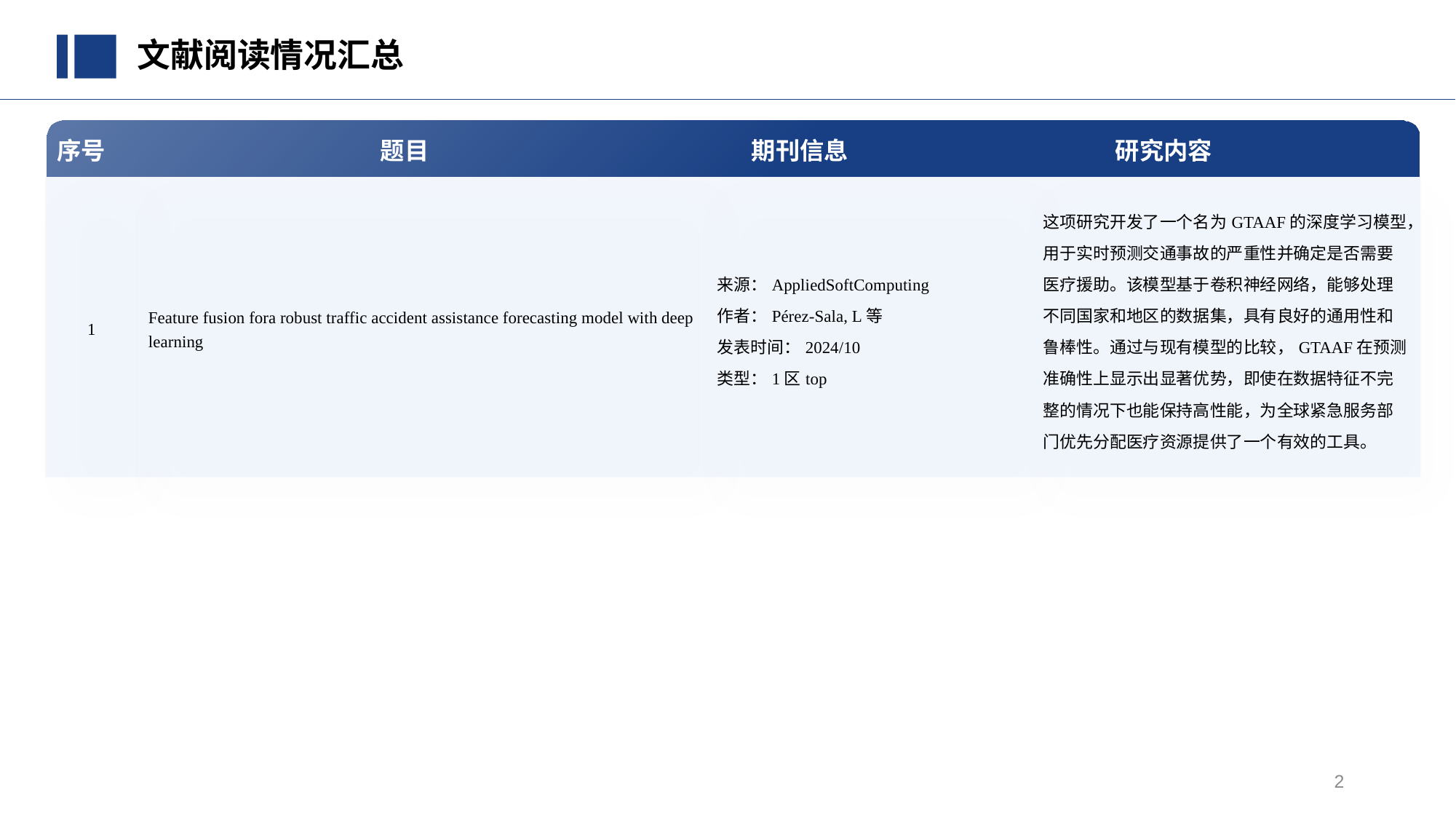

文献阅读情况汇总

| 序号 | 题目 | 期刊信息 | 研究内容 |
| --- | --- | --- | --- |
| 1 | Feature fusion fora robust traffic accident assistance forecasting model with deep learning | 来源：AppliedSoftComputing 作者：Pérez-Sala, L等 发表时间：2024/10 类型：1区top | 这项研究开发了一个名为GTAAF的深度学习模型，用于实时预测交通事故的严重性并确定是否需要医疗援助。该模型基于卷积神经网络，能够处理不同国家和地区的数据集，具有良好的通用性和鲁棒性。通过与现有模型的比较，GTAAF在预测准确性上显示出显著优势，即使在数据特征不完整的情况下也能保持高性能，为全球紧急服务部门优先分配医疗资源提供了一个有效的工具。 |
| --- | --- | --- | --- |
2